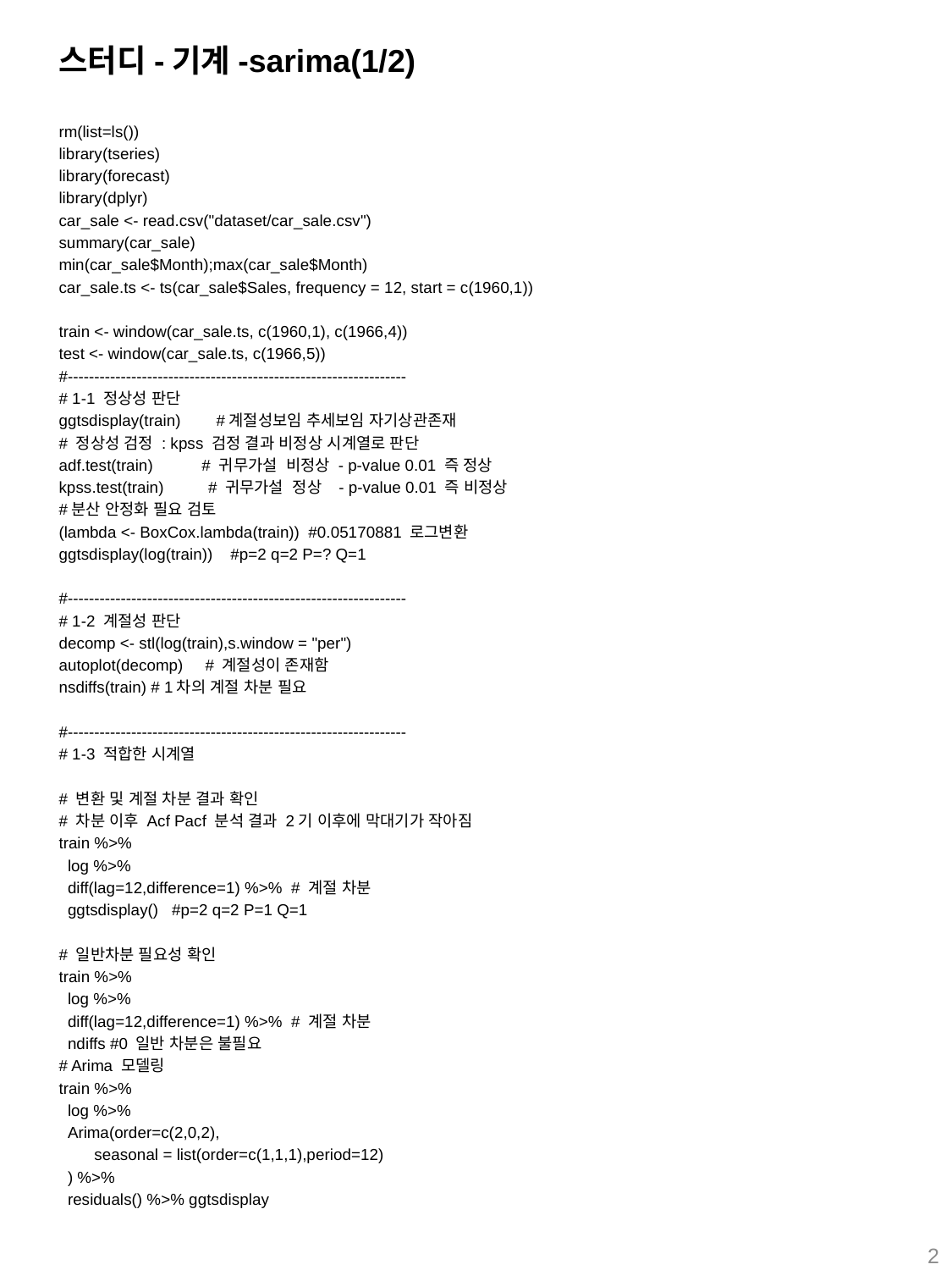

# 스터디-기계-sarima(1/2)
rm(list=ls())
library(tseries)
library(forecast)
library(dplyr)
car_sale <- read.csv("dataset/car_sale.csv")
summary(car_sale)
min(car_sale$Month);max(car_sale$Month)
car_sale.ts <- ts(car_sale$Sales, frequency = 12, start = c(1960,1))

train <- window(car_sale.ts, c(1960,1), c(1966,4))
test <- window(car_sale.ts, c(1966,5))
#----------------------------------------------------------------
# 1-1 정상성 판단
ggtsdisplay(train)        #계절성보임 추세보임 자기상관존재
# 정상성 검정 : kpss 검정 결과 비정상 시계열로 판단
adf.test(train)           # 귀무가설  비정상 - p-value 0.01 즉 정상
kpss.test(train)          # 귀무가설  정상   - p-value 0.01 즉 비정상
#분산 안정화 필요 검토
(lambda <- BoxCox.lambda(train))  #0.05170881 로그변환
ggtsdisplay(log(train))    #p=2 q=2 P=? Q=1

#----------------------------------------------------------------
# 1-2 계절성 판단
decomp <- stl(log(train),s.window = "per")
autoplot(decomp)     # 계절성이 존재함
nsdiffs(train) # 1차의 계절 차분 필요

#----------------------------------------------------------------
# 1-3 적합한 시계열

# 변환 및 계절 차분 결과 확인
# 차분 이후 Acf Pacf 분석 결과 2기 이후에 막대기가 작아짐
train %>%
  log %>%
  diff(lag=12,difference=1) %>%  # 계절 차분
  ggtsdisplay()   #p=2 q=2 P=1 Q=1

# 일반차분 필요성 확인
train %>%
  log %>%
  diff(lag=12,difference=1) %>%  # 계절 차분
  ndiffs #0 일반 차분은 불필요
# Arima 모델링
train %>%
  log %>%
  Arima(order=c(2,0,2),
        seasonal = list(order=c(1,1,1),period=12)
  ) %>%
  residuals() %>% ggtsdisplay
2